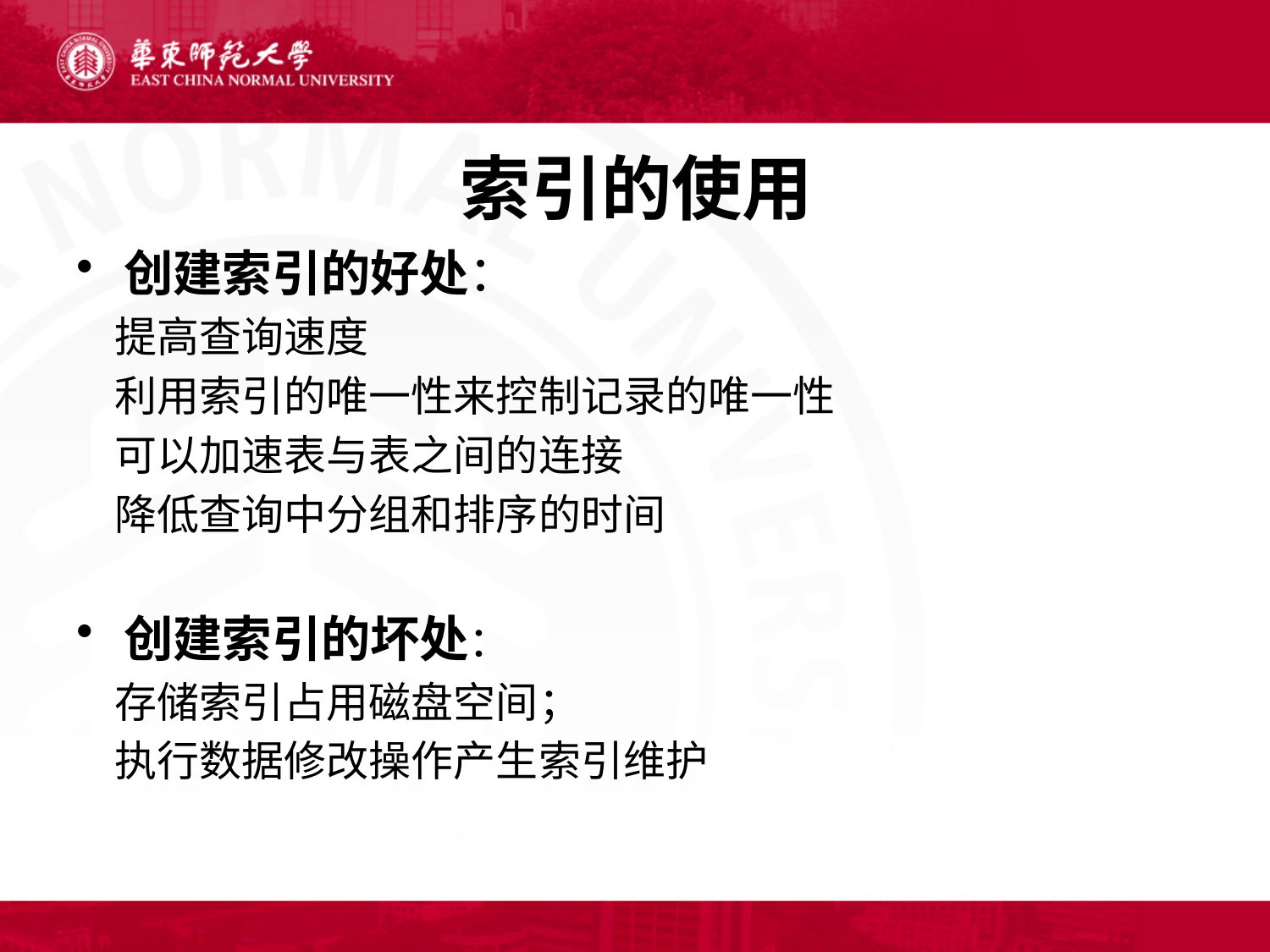

# 索引的使用
创建索引的好处：
   提高查询速度
   利用索引的唯一性来控制记录的唯一性
   可以加速表与表之间的连接
   降低查询中分组和排序的时间

创建索引的坏处：
   存储索引占用磁盘空间；
   执行数据修改操作产生索引维护